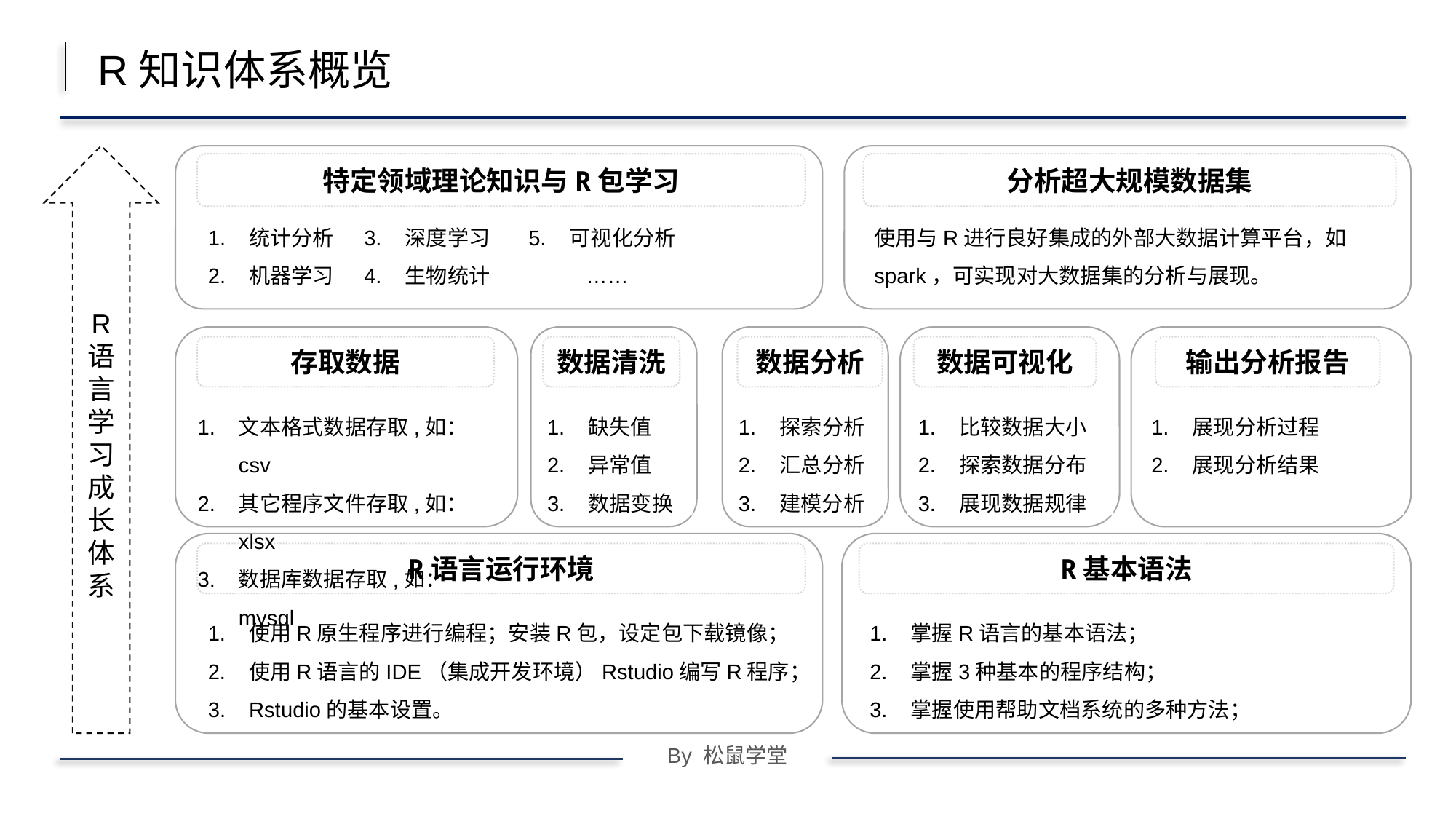

R知识体系概览

特定领域理论知识与R包学习
统计分析
机器学习
深度学习
生物统计
可视化分析
……

分析超大规模数据集
使用与R进行良好集成的外部大数据计算平台，如spark，可实现对大数据集的分析与展现。

存取数据
文本格式数据存取,如：csv
其它程序文件存取,如：xlsx
数据库数据存取,如：mysql

数据清洗
缺失值
异常值
数据变换

数据分析
探索分析
汇总分析
建模分析

数据可视化
比较数据大小
探索数据分布
展现数据规律

输出分析报告
展现分析过程
展现分析结果
R
语言学习成长体系

R语言运行环境
使用R原生程序进行编程；安装R包，设定包下载镜像；
使用R语言的IDE（集成开发环境）Rstudio编写R程序；
Rstudio的基本设置。

R基本语法
掌握R语言的基本语法；
掌握3种基本的程序结构；
掌握使用帮助文档系统的多种方法；